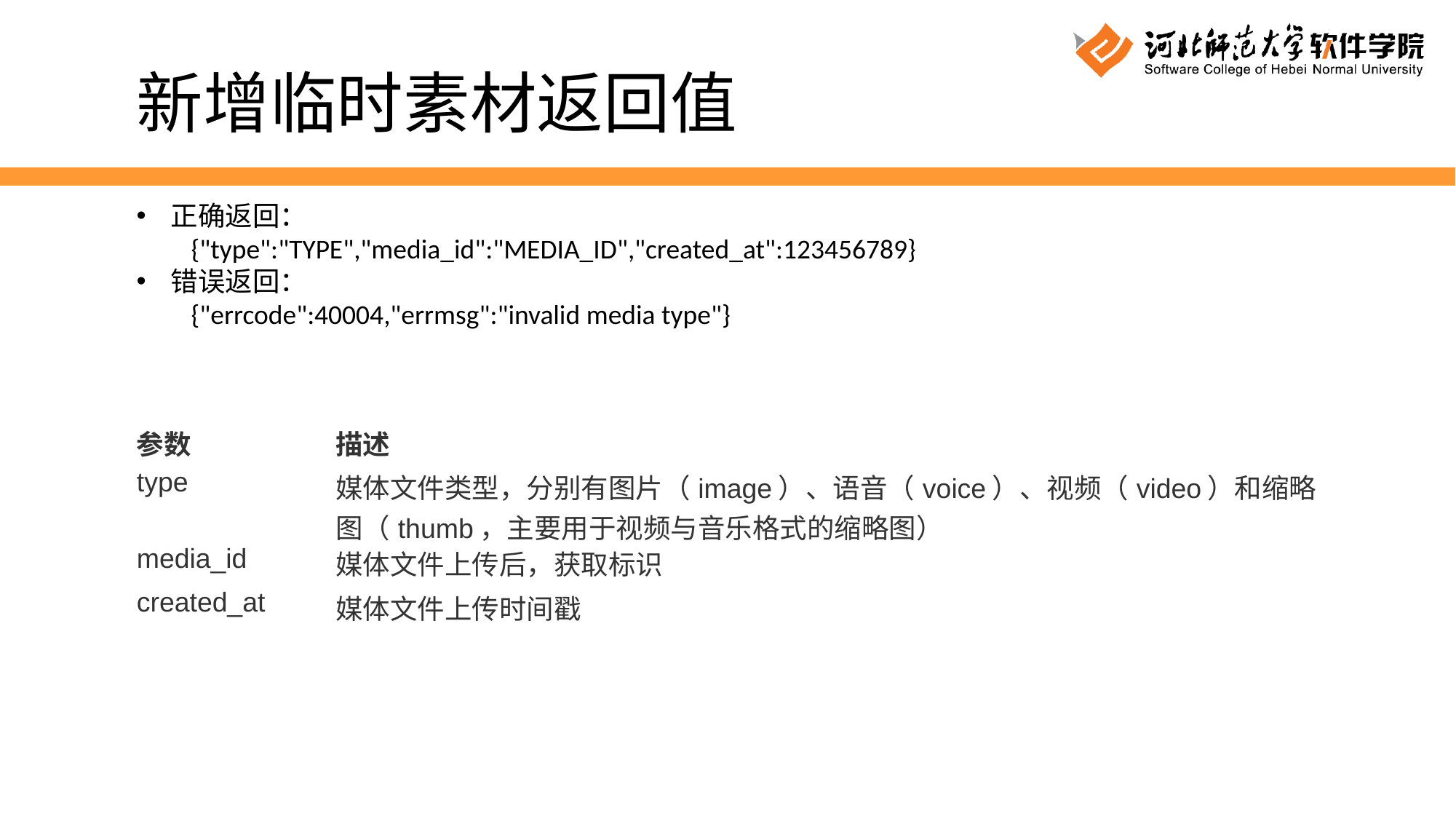

新增临时素材返回值
正确返回：
{"type":"TYPE","media_id":"MEDIA_ID","created_at":123456789}
错误返回：
{"errcode":40004,"errmsg":"invalid media type"}
| 参数 | 描述 |
| --- | --- |
| type | 媒体文件类型，分别有图片（image）、语音（voice）、视频（video）和缩略图（thumb，主要用于视频与音乐格式的缩略图） |
| media\_id | 媒体文件上传后，获取标识 |
| created\_at | 媒体文件上传时间戳 |